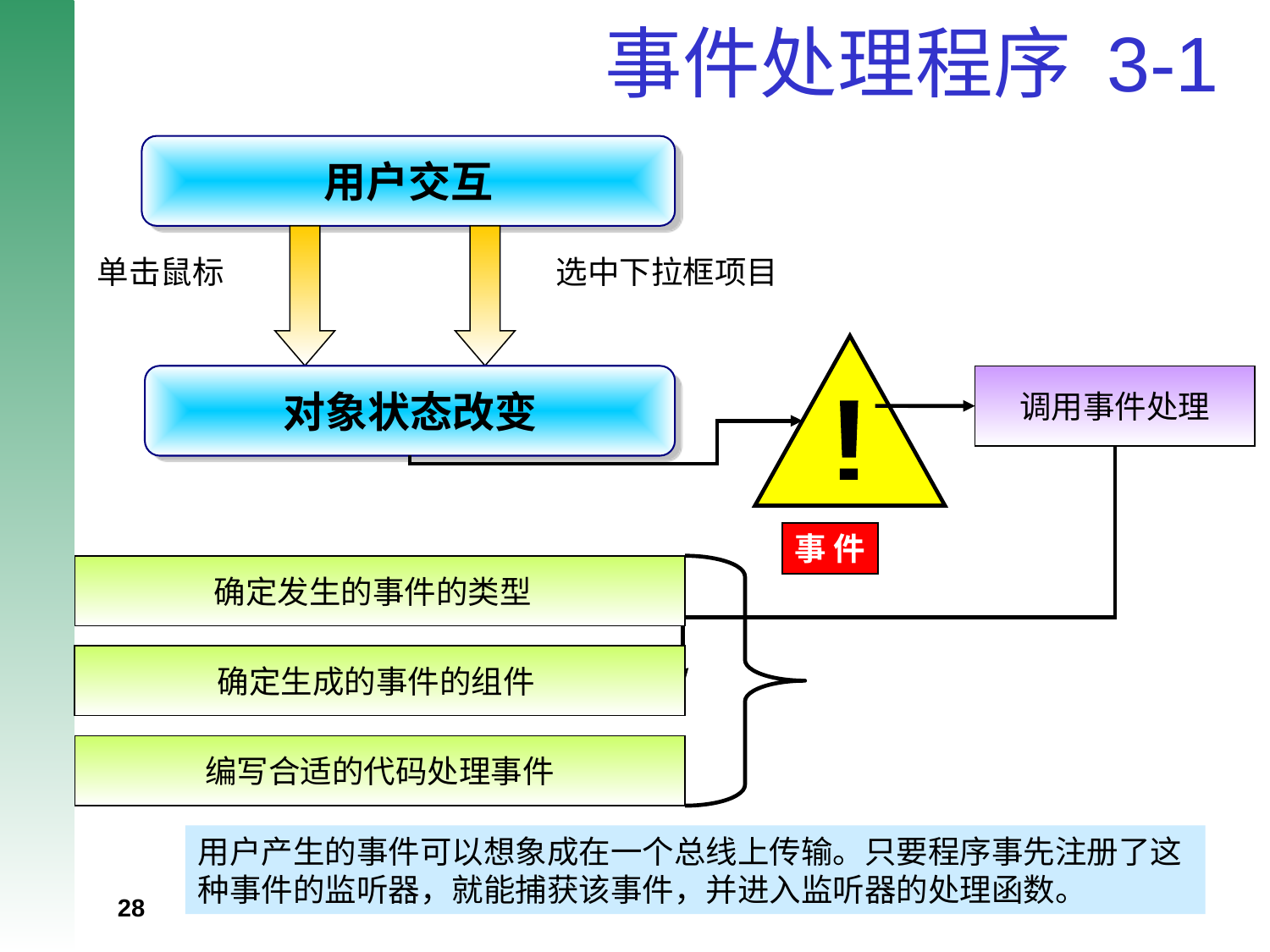

# 事件处理程序 3-1
用户交互

单击鼠标
 选中下拉框项目

!
对象状态改变
调用事件处理

事 件
确定发生的事件的类型

确定生成的事件的组件
编写合适的代码处理事件
用户产生的事件可以想象成在一个总线上传输。只要程序事先注册了这种事件的监听器，就能捕获该事件，并进入监听器的处理函数。
28